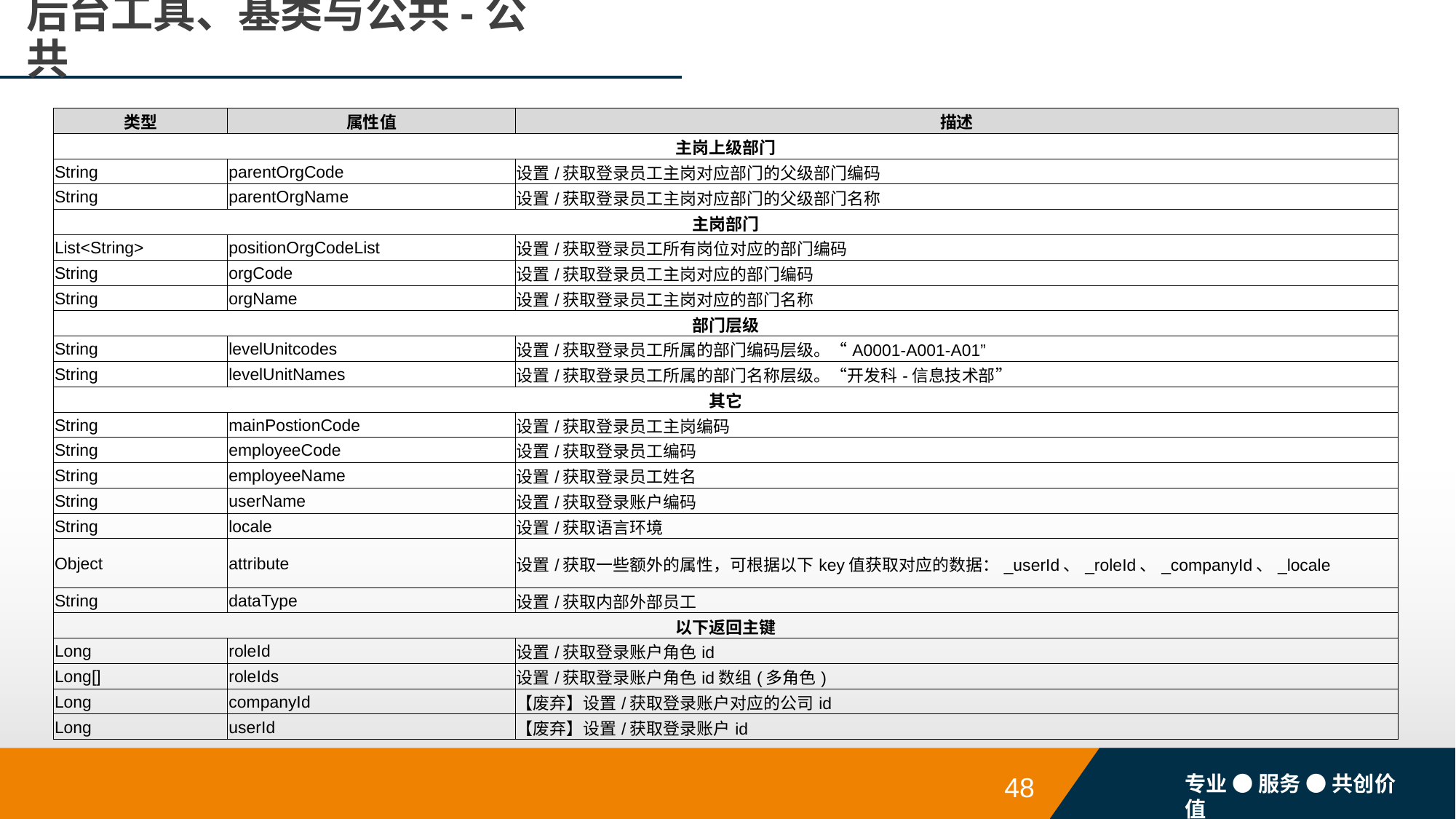

# 后台工具、基类与公共-公共
| 类型 | 属性值 | 描述 |
| --- | --- | --- |
| 主岗上级部门 |  |  |
| String | parentOrgCode | 设置/获取登录员工主岗对应部门的父级部门编码 |
| String | parentOrgName | 设置/获取登录员工主岗对应部门的父级部门名称 |
| 主岗部门 |  |  |
| List<String> | positionOrgCodeList | 设置/获取登录员工所有岗位对应的部门编码 |
| String | orgCode | 设置/获取登录员工主岗对应的部门编码 |
| String | orgName | 设置/获取登录员工主岗对应的部门名称 |
| 部门层级 |  |  |
| String | levelUnitcodes | 设置/获取登录员工所属的部门编码层级。“A0001-A001-A01” |
| String | levelUnitNames | 设置/获取登录员工所属的部门名称层级。“开发科-信息技术部” |
| 其它 |  |  |
| String | mainPostionCode | 设置/获取登录员工主岗编码 |
| String | employeeCode | 设置/获取登录员工编码 |
| String | employeeName | 设置/获取登录员工姓名 |
| String | userName | 设置/获取登录账户编码 |
| String | locale | 设置/获取语言环境 |
| Object | attribute | 设置/获取一些额外的属性，可根据以下key值获取对应的数据：\_userId、\_roleId、\_companyId、\_locale |
| String | dataType | 设置/获取内部外部员工 |
| 以下返回主键 |  |  |
| Long | roleId | 设置/获取登录账户角色id |
| Long[] | roleIds | 设置/获取登录账户角色id数组(多角色) |
| Long | companyId | 【废弃】设置/获取登录账户对应的公司id |
| Long | userId | 【废弃】设置/获取登录账户id |